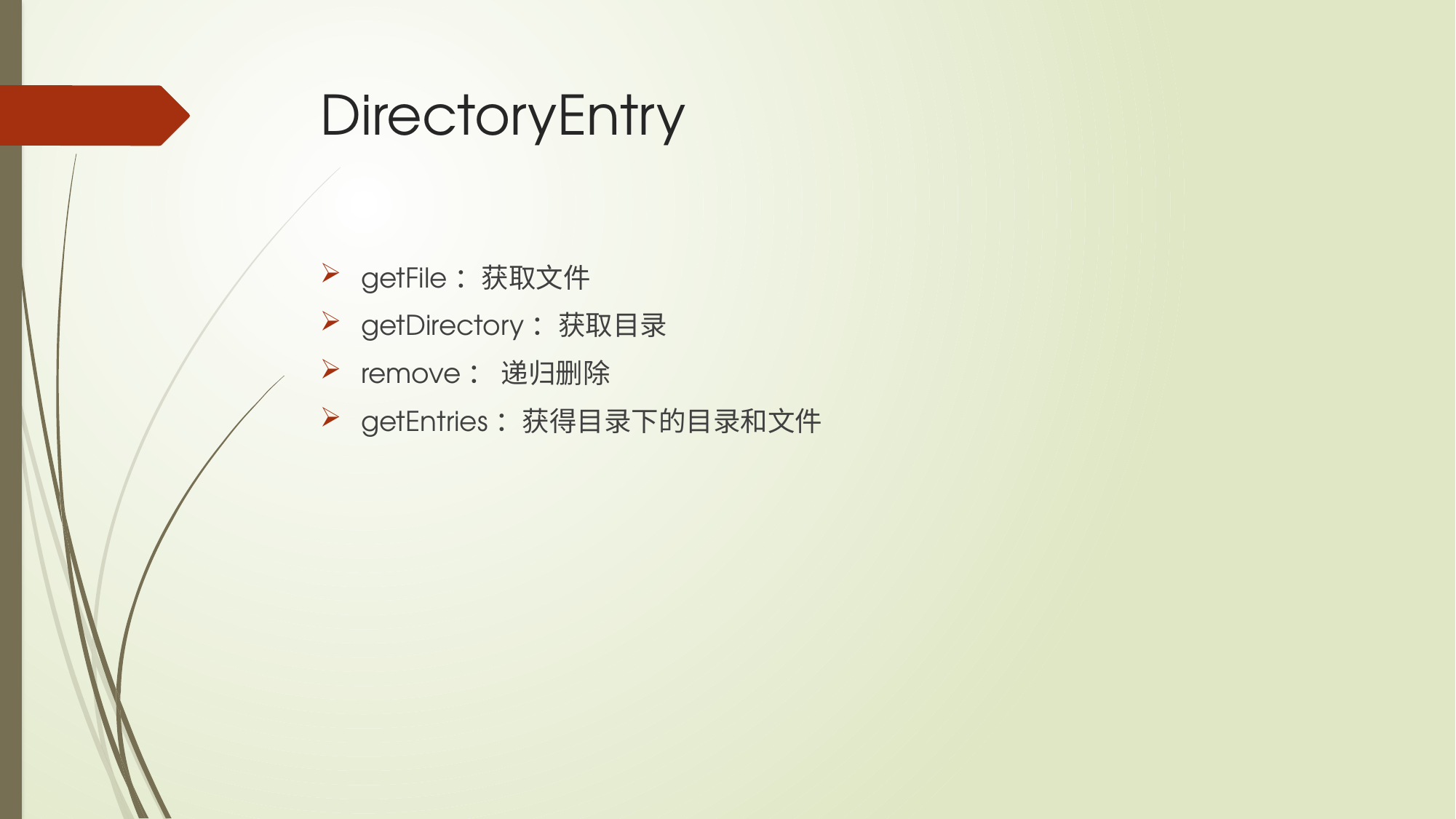

# DirectoryEntry
getFile：获取文件
getDirectory：获取目录
remove： 递归删除
getEntries：获得目录下的目录和文件